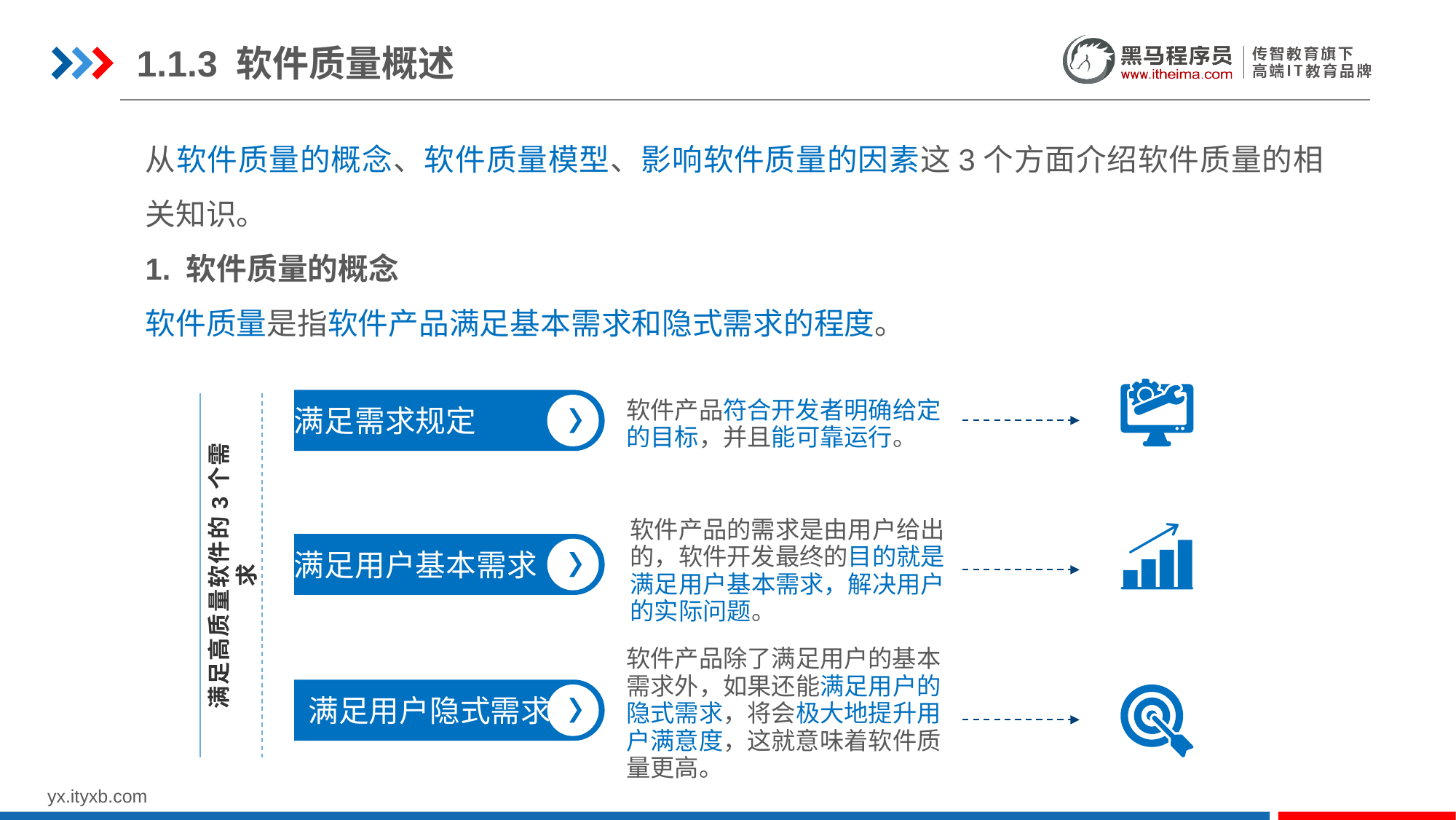

1.1.3 软件质量概述
从软件质量的概念、软件质量模型、影响软件质量的因素这3个方面介绍软件质量的相关知识。
1. 软件质量的概念
软件质量是指软件产品满足基本需求和隐式需求的程度。

软件产品符合开发者明确给定的目标，并且能可靠运行。
满足需求规定

满足高质量软件的3个需求

软件产品的需求是由用户给出的，软件开发最终的目的就是满足用户基本需求，解决用户的实际问题。
满足用户基本需求

软件产品除了满足用户的基本需求外，如果还能满足用户的隐式需求，将会极大地提升用户满意度，这就意味着软件质量更高。
 满足用户隐式需求